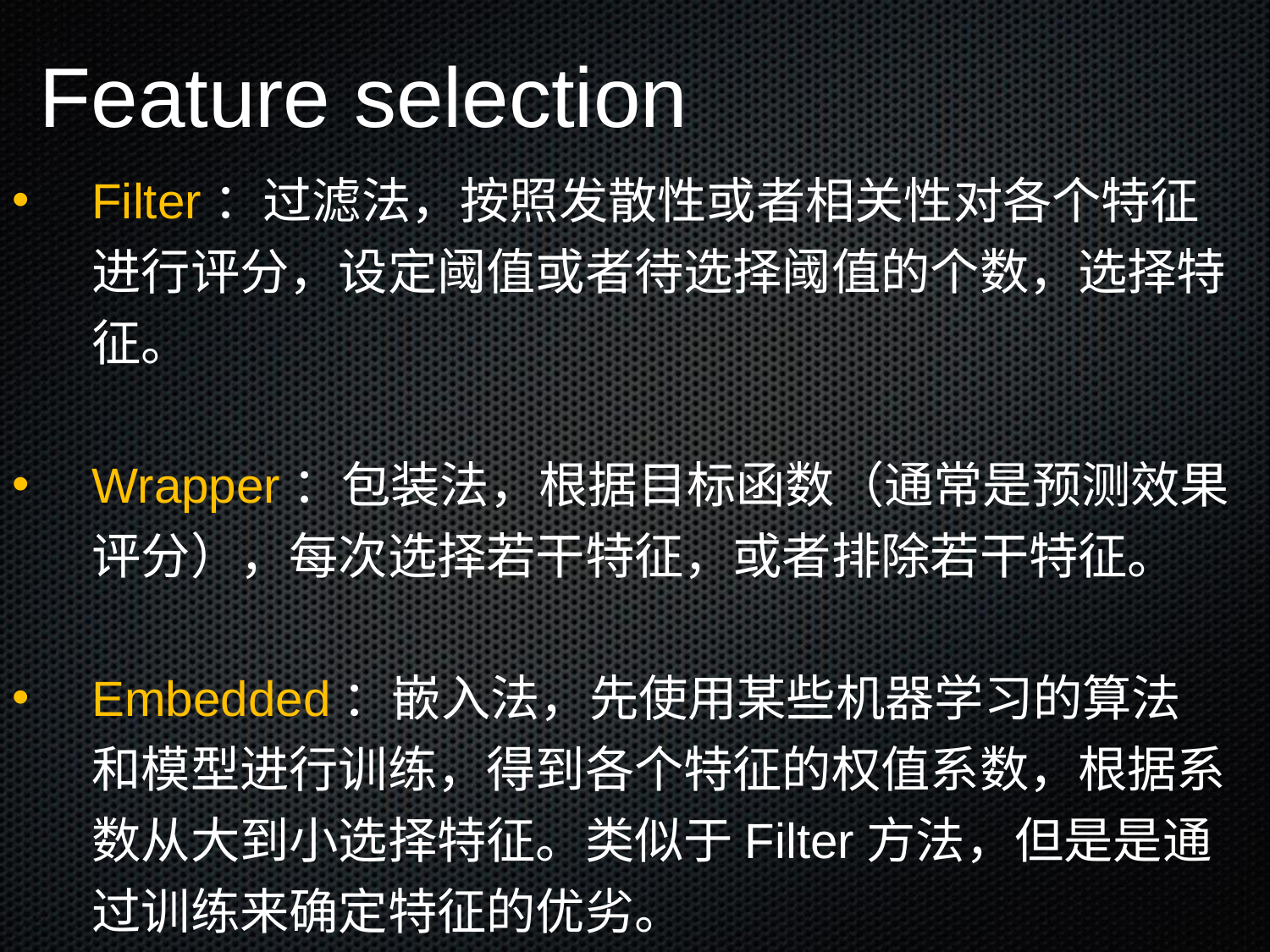

Feature selection
Filter：过滤法，按照发散性或者相关性对各个特征进行评分，设定阈值或者待选择阈值的个数，选择特征。

Wrapper：包装法，根据目标函数（通常是预测效果评分），每次选择若干特征，或者排除若干特征。

Embedded：嵌入法，先使用某些机器学习的算法和模型进行训练，得到各个特征的权值系数，根据系数从大到小选择特征。类似于Filter方法，但是是通过训练来确定特征的优劣。